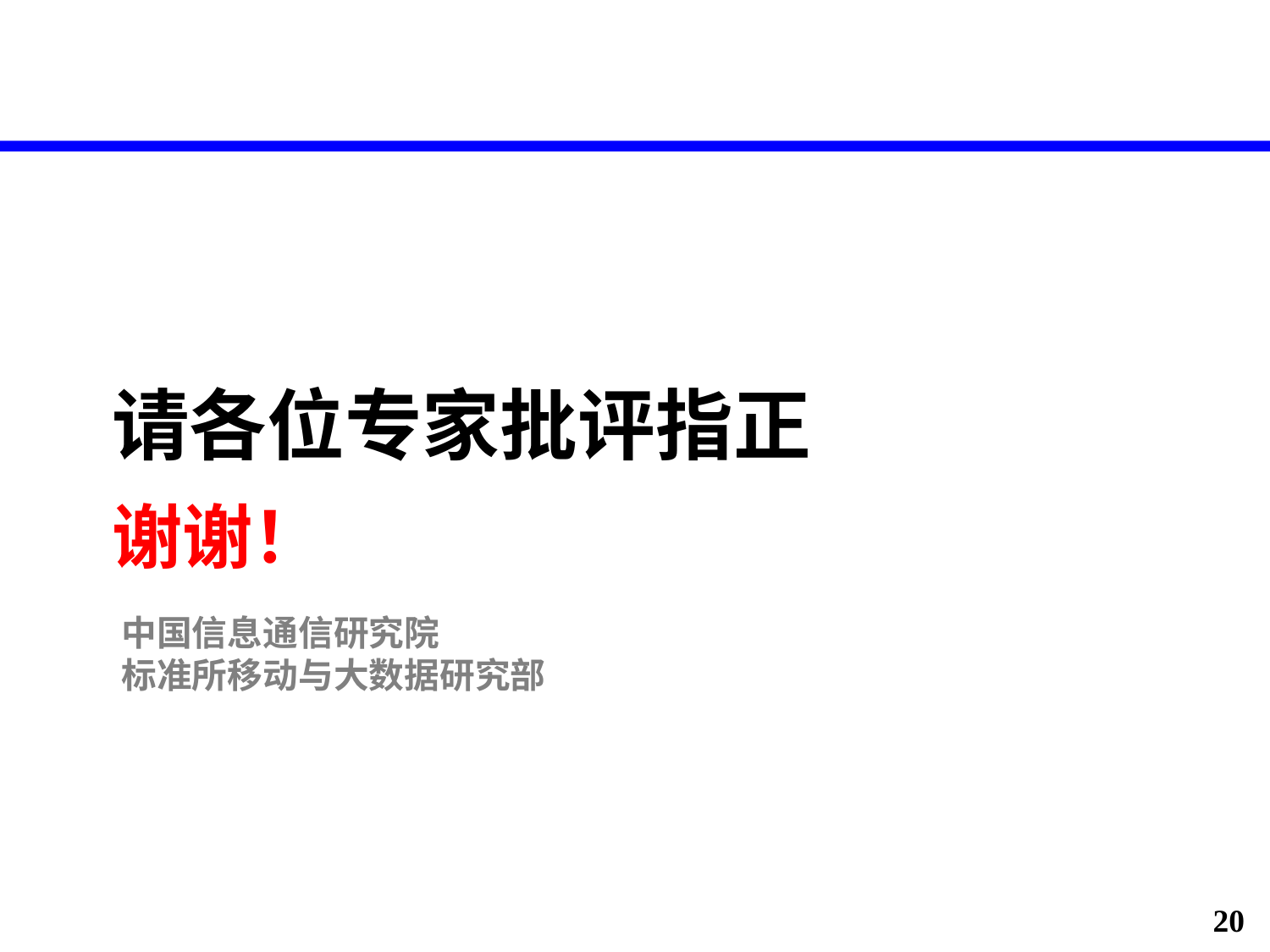

请各位专家批评指正
# 谢谢！
中国信息通信研究院
标准所移动与大数据研究部